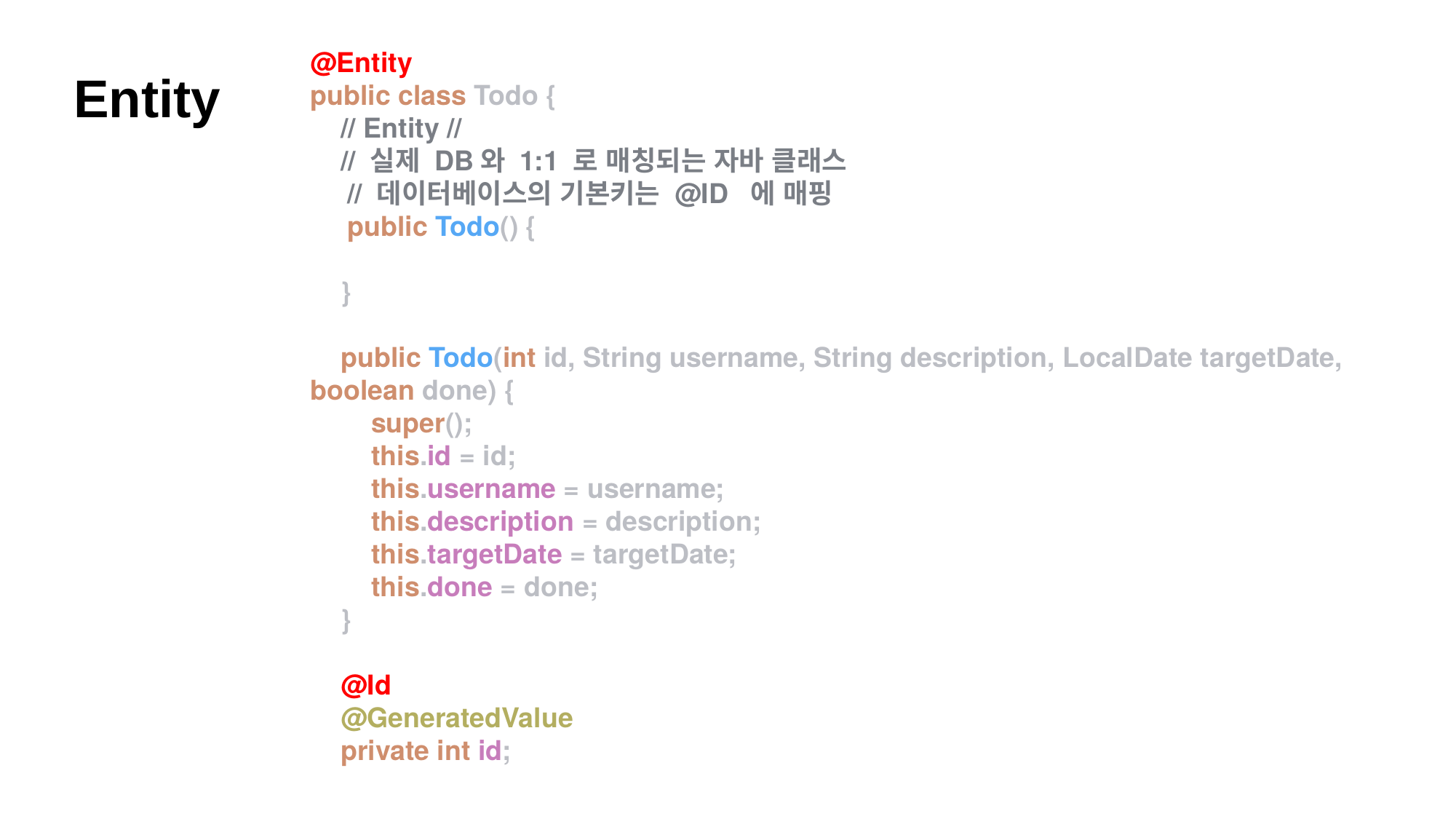

Entity
@Entity
public class Todo {
    // Entity //
    // 실제 DB와 1:1 로 매칭되는 자바 클래스
    // 데이터베이스의 기본키는 @ID  에 매핑
    public Todo() {
    }
    public Todo(int id, String username, String description, LocalDate targetDate, boolean done) {
        super();
        this.id = id;
        this.username = username;
        this.description = description;
        this.targetDate = targetDate;
        this.done = done;
    }
    @Id
    @GeneratedValue
    private int id;